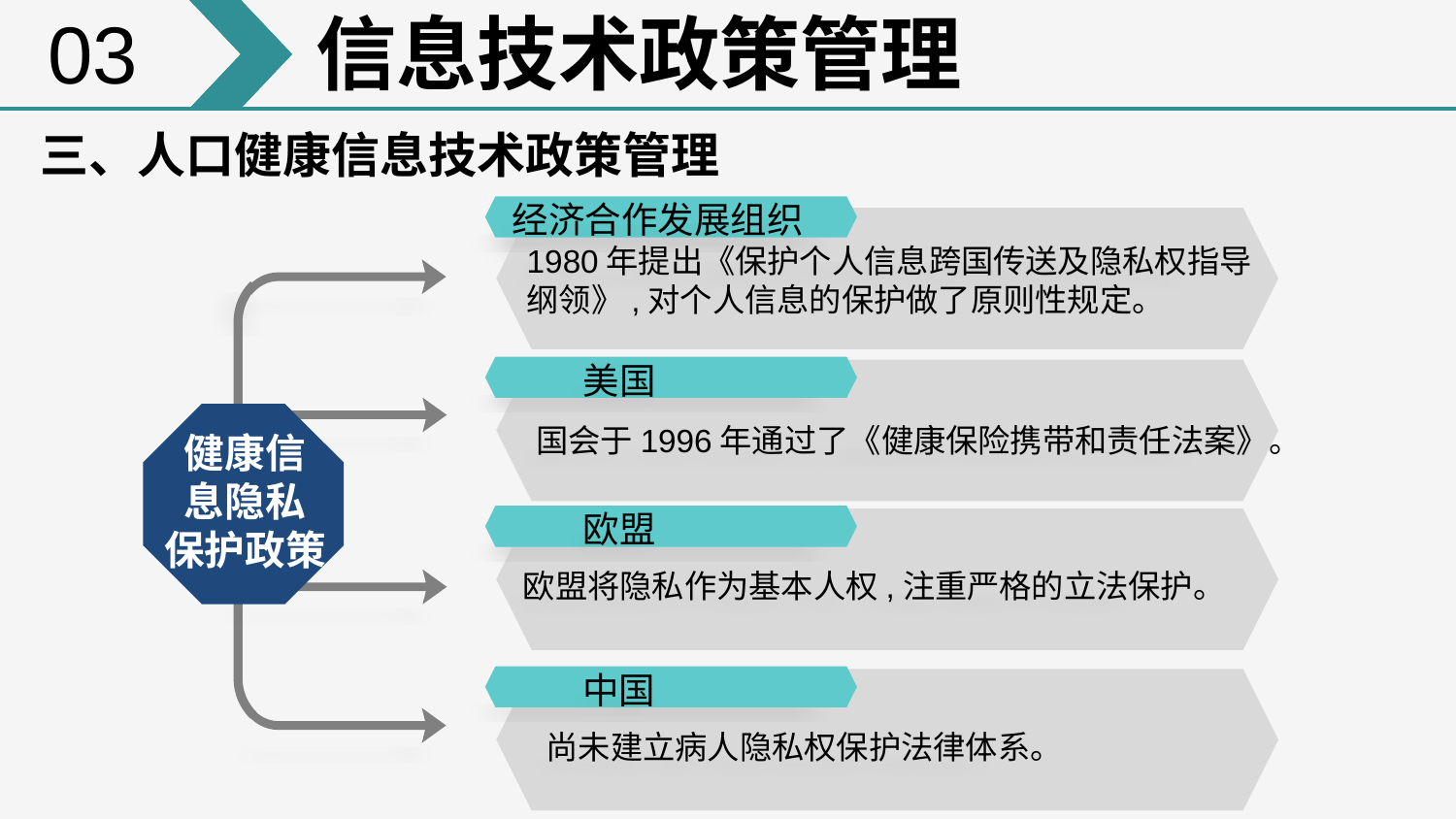

03
信息技术政策管理

三、人口健康信息技术政策管理
经济合作发展组织

1980年提出《保护个人信息跨国传送及隐私权指导纲领》,对个人信息的保护做了原则性规定。

美国

健康信
息隐私
保护政策
国会于1996年通过了《健康保险携带和责任法案》。

欧盟

欧盟将隐私作为基本人权,注重严格的立法保护。

中国

尚未建立病人隐私权保护法律体系。